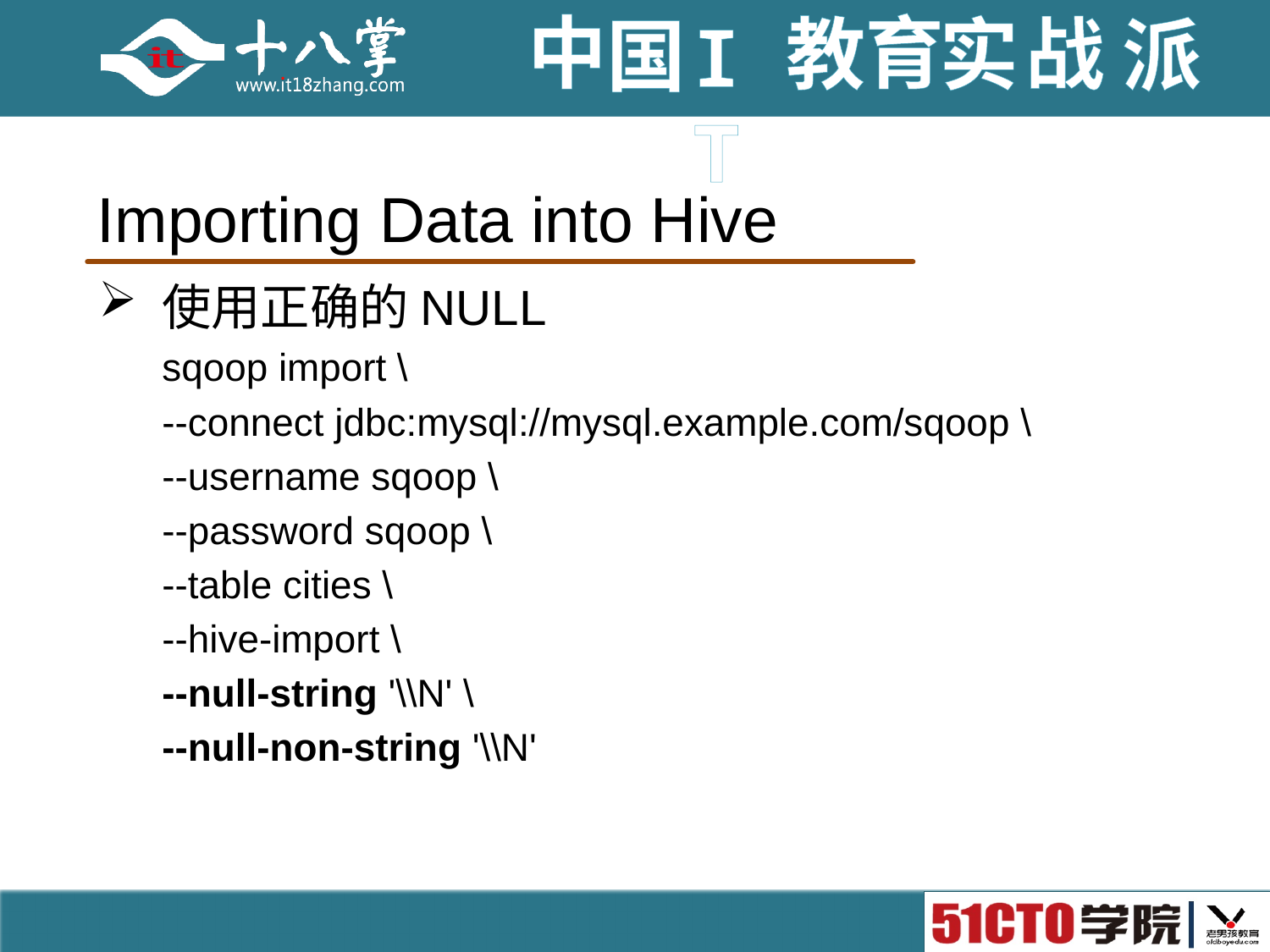

# Importing Data into Hive
使用正确的NULL
sqoop import \
--connect jdbc:mysql://mysql.example.com/sqoop \
--username sqoop \
--password sqoop \
--table cities \
--hive-import \
--null-string '\\N' \
--null-non-string '\\N'